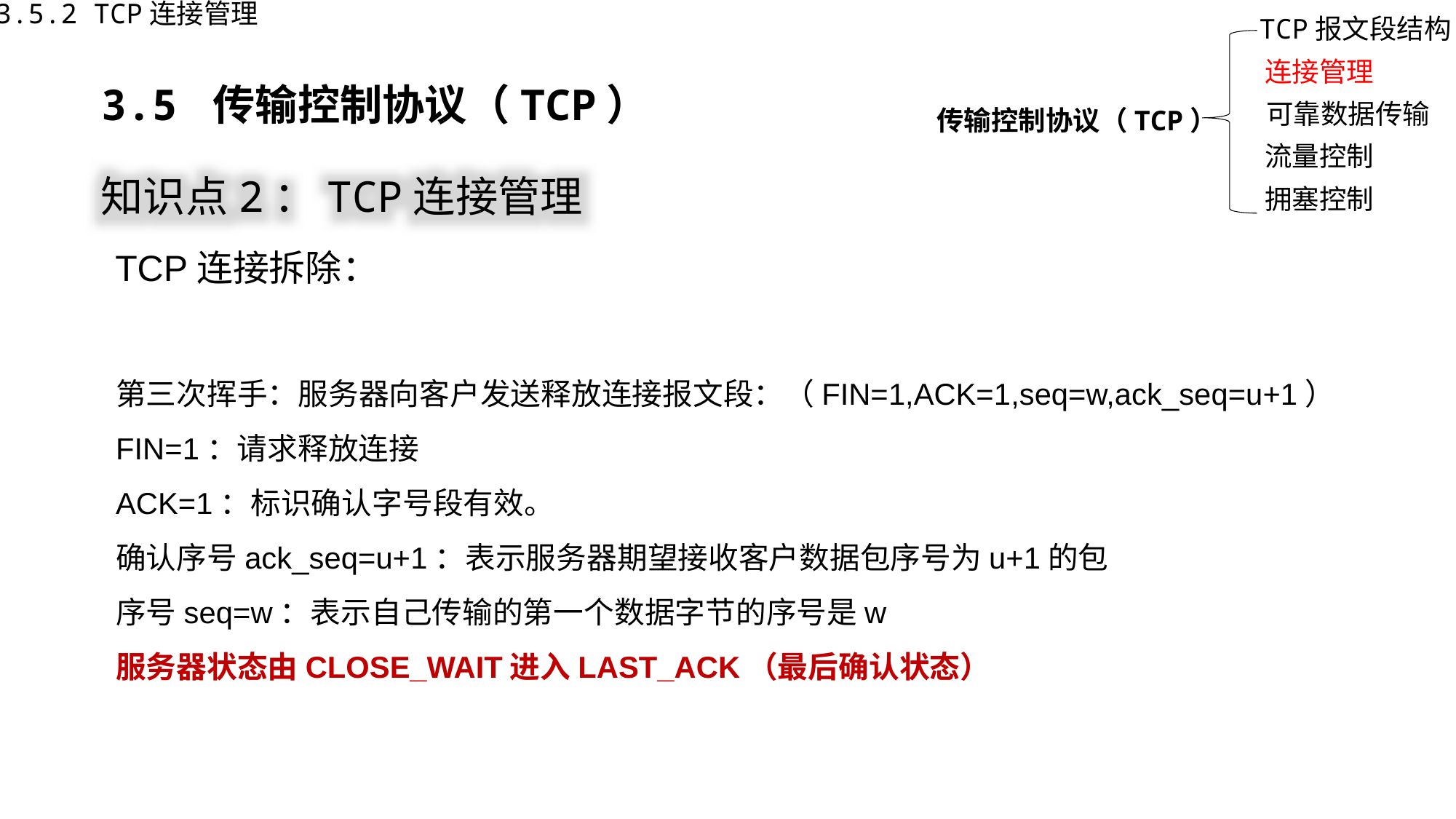

3.5.2 TCP连接管理
TCP报文段结构

连接管理
传输控制协议（TCP）
可靠数据传输
流量控制
拥塞控制
3.5 传输控制协议（TCP）
知识点2：TCP连接管理
TCP连接拆除：
第三次挥手：服务器向客户发送释放连接报文段：（FIN=1,ACK=1,seq=w,ack_seq=u+1）
FIN=1：请求释放连接
ACK=1：标识确认字号段有效。
确认序号ack_seq=u+1：表示服务器期望接收客户数据包序号为u+1的包
序号seq=w：表示自己传输的第一个数据字节的序号是w
服务器状态由CLOSE_WAIT进入LAST_ACK（最后确认状态）